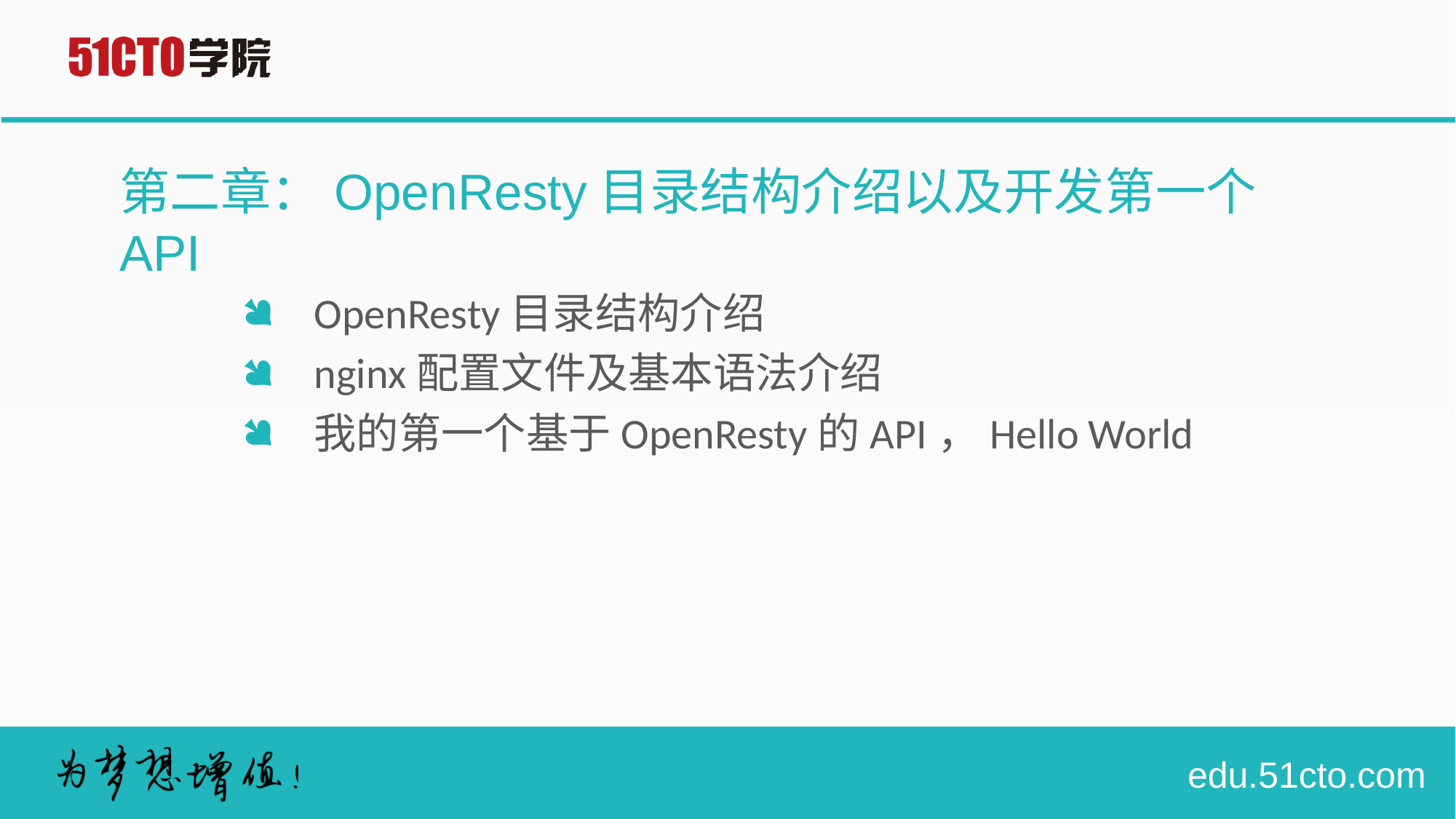

# 第二章：OpenResty目录结构介绍以及开发第一个API
OpenResty目录结构介绍
nginx配置文件及基本语法介绍
我的第一个基于OpenResty的API，Hello World